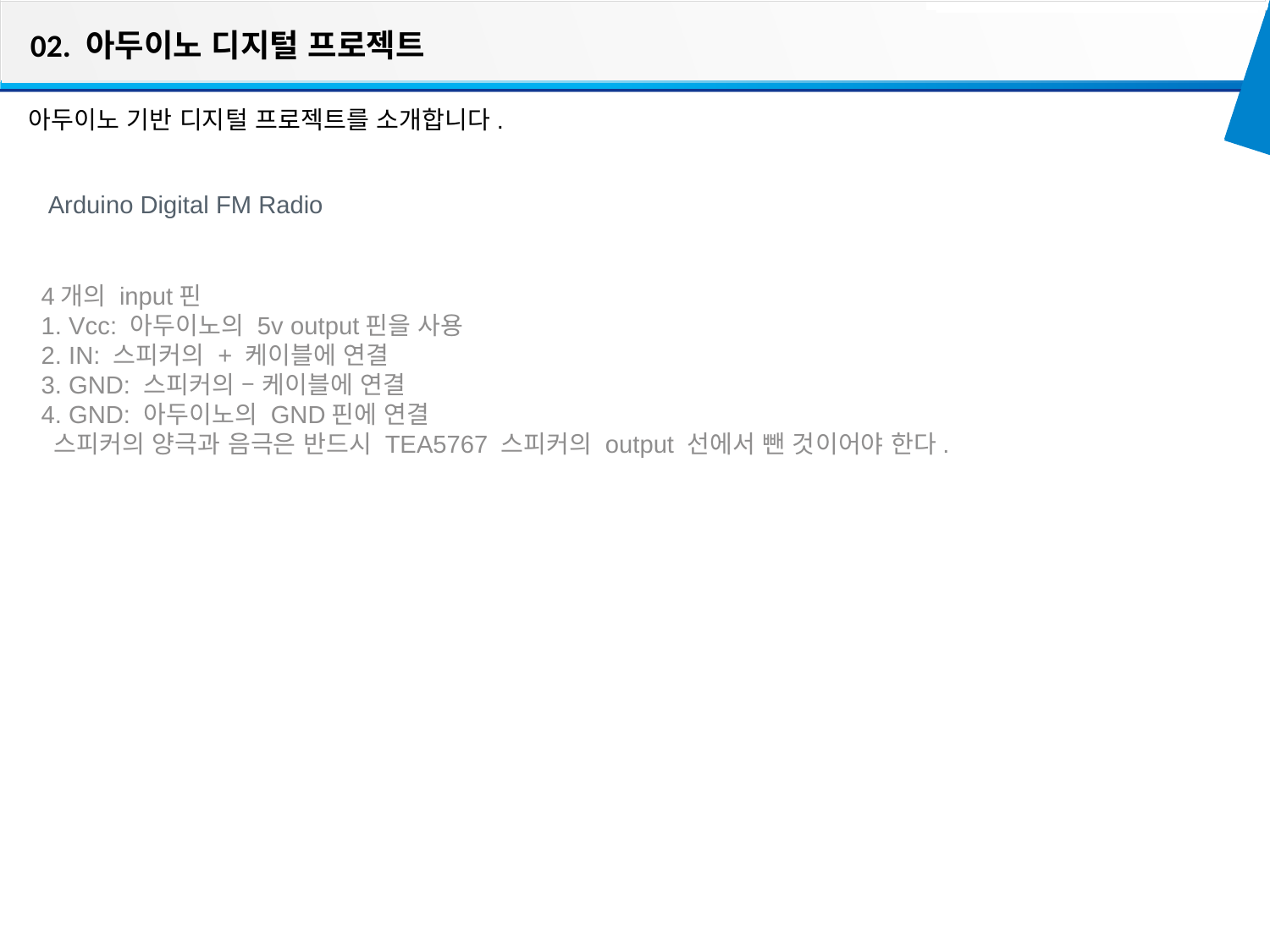

02. 아두이노 디지털 프로젝트

아두이노 기반 디지털 프로젝트를 소개합니다.
Arduino Digital FM Radio
4개의 input핀
1. Vcc: 아두이노의 5v output핀을 사용
2. IN: 스피커의 + 케이블에 연결
3. GND: 스피커의 – 케이블에 연결
4. GND: 아두이노의 GND핀에 연결
 스피커의 양극과 음극은 반드시 TEA5767 스피커의 output 선에서 뺀 것이어야 한다.